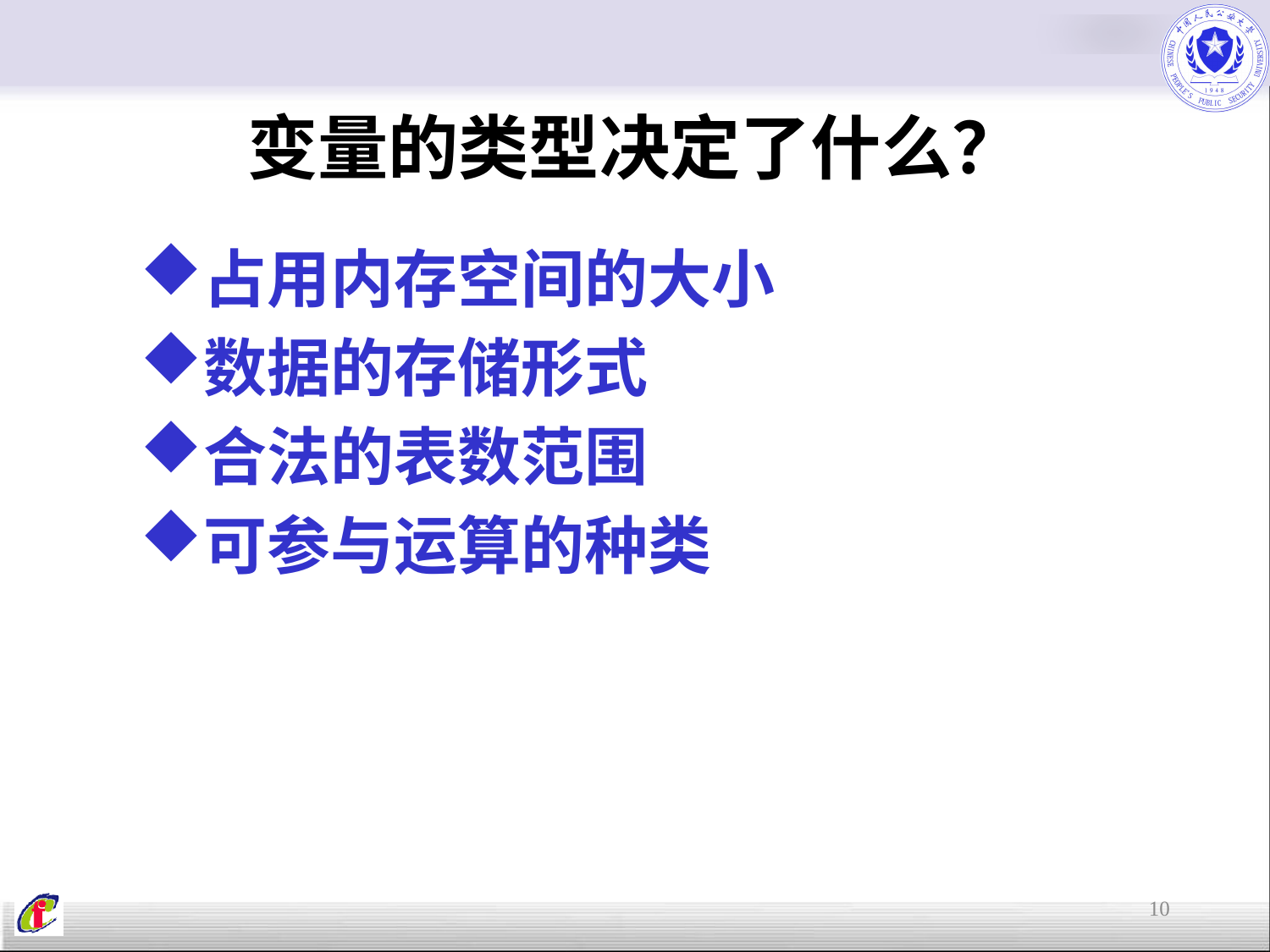

# 变量的类型决定了什么？
占用内存空间的大小
数据的存储形式
合法的表数范围
可参与运算的种类
10